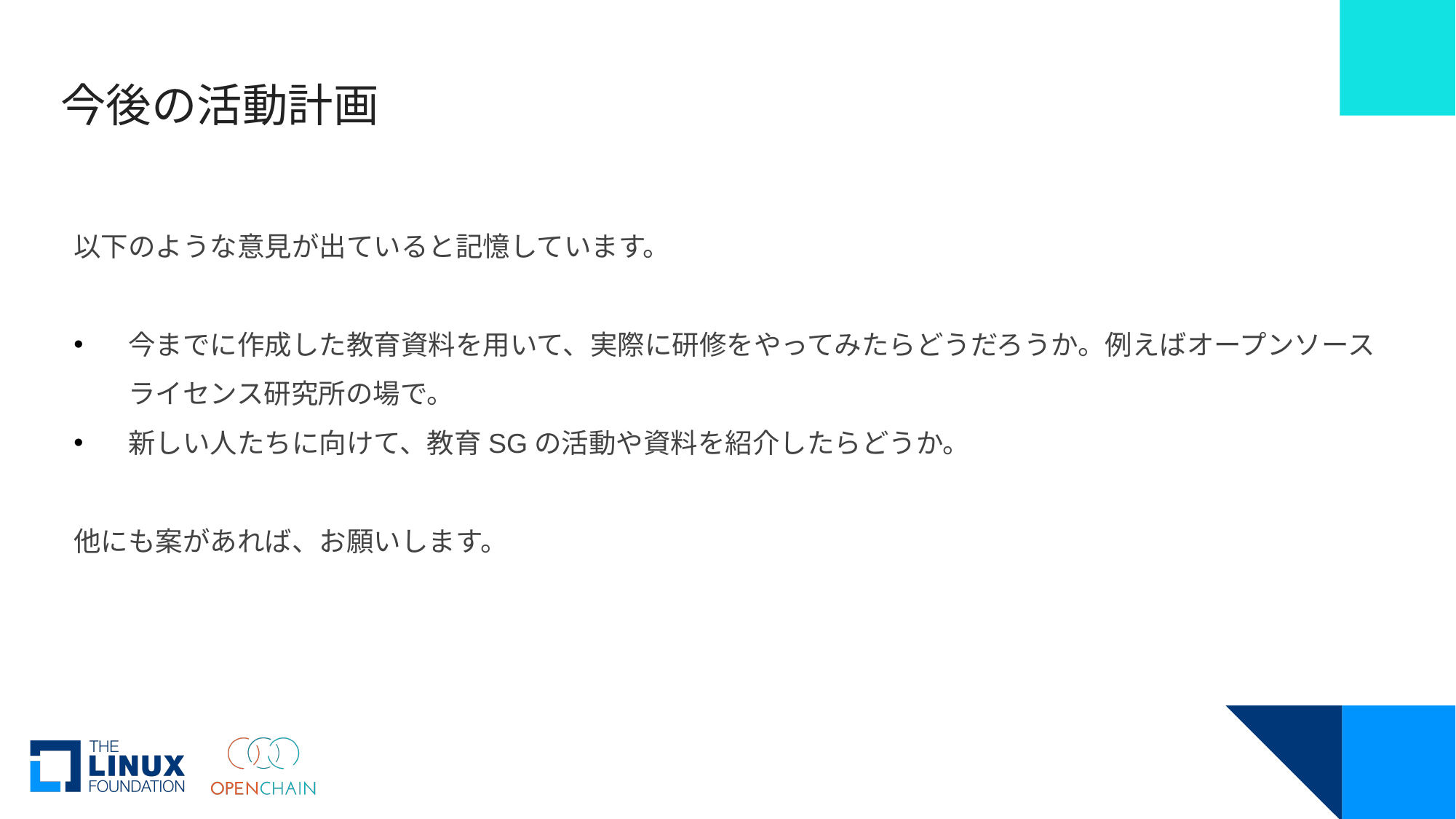

# 今後の活動計画
以下のような意見が出ていると記憶しています。

今までに作成した教育資料を用いて、実際に研修をやってみたらどうだろうか。例えばオープンソースライセンス研究所の場で。
新しい人たちに向けて、教育SGの活動や資料を紹介したらどうか。

他にも案があれば、お願いします。